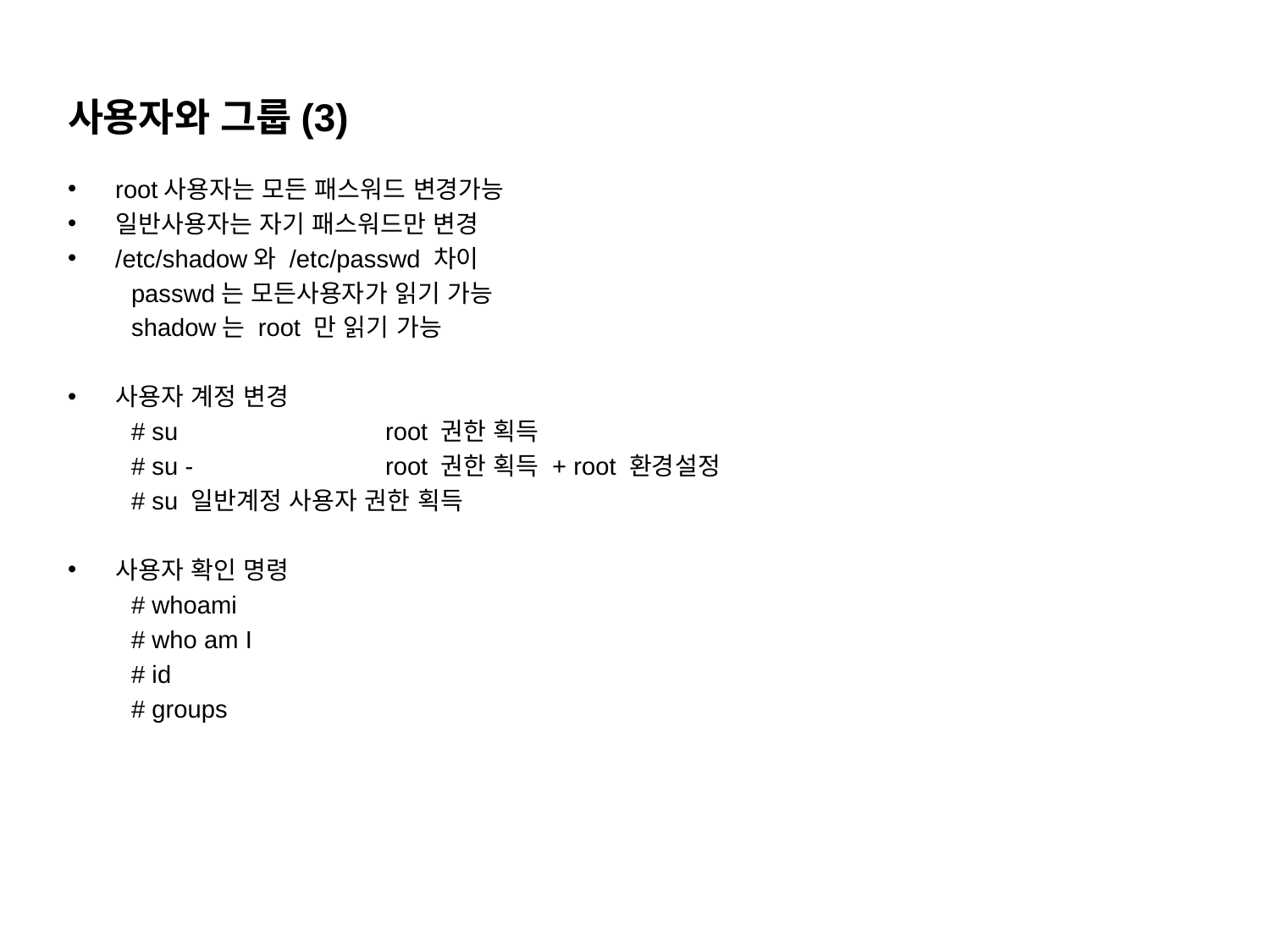

사용자와 그룹(3)

root사용자는 모든 패스워드 변경가능
일반사용자는 자기 패스워드만 변경
/etc/shadow와 /etc/passwd 차이
passwd는 모든사용자가 읽기 가능
shadow는 root 만 읽기 가능

사용자 계정 변경
# su      		root 권한 획득
# su - 		root 권한 획득 + root 환경설정
# su 일반계정 사용자 권한 획득

사용자 확인 명령
# whoami
# who am I
# id
# groups